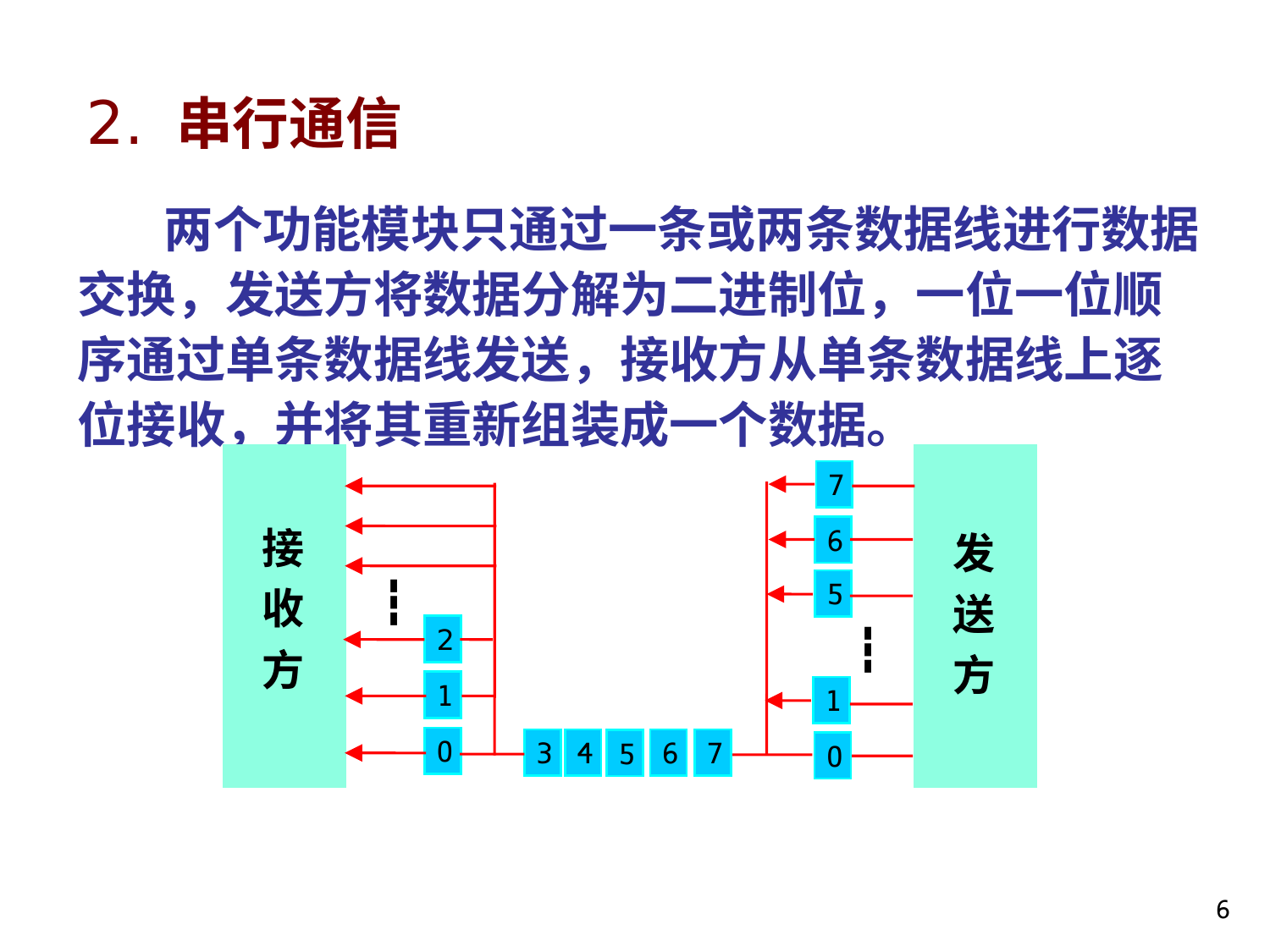

# 2. 串行通信
两个功能模块只通过一条或两条数据线进行数据交换，发送方将数据分解为二进制位，一位一位顺序通过单条数据线发送，接收方从单条数据线上逐位接收，并将其重新组装成一个数据。

7

接收方
发送方
6

┇
5

2
┇

1
1

0
3
4
6
7
5
0

6